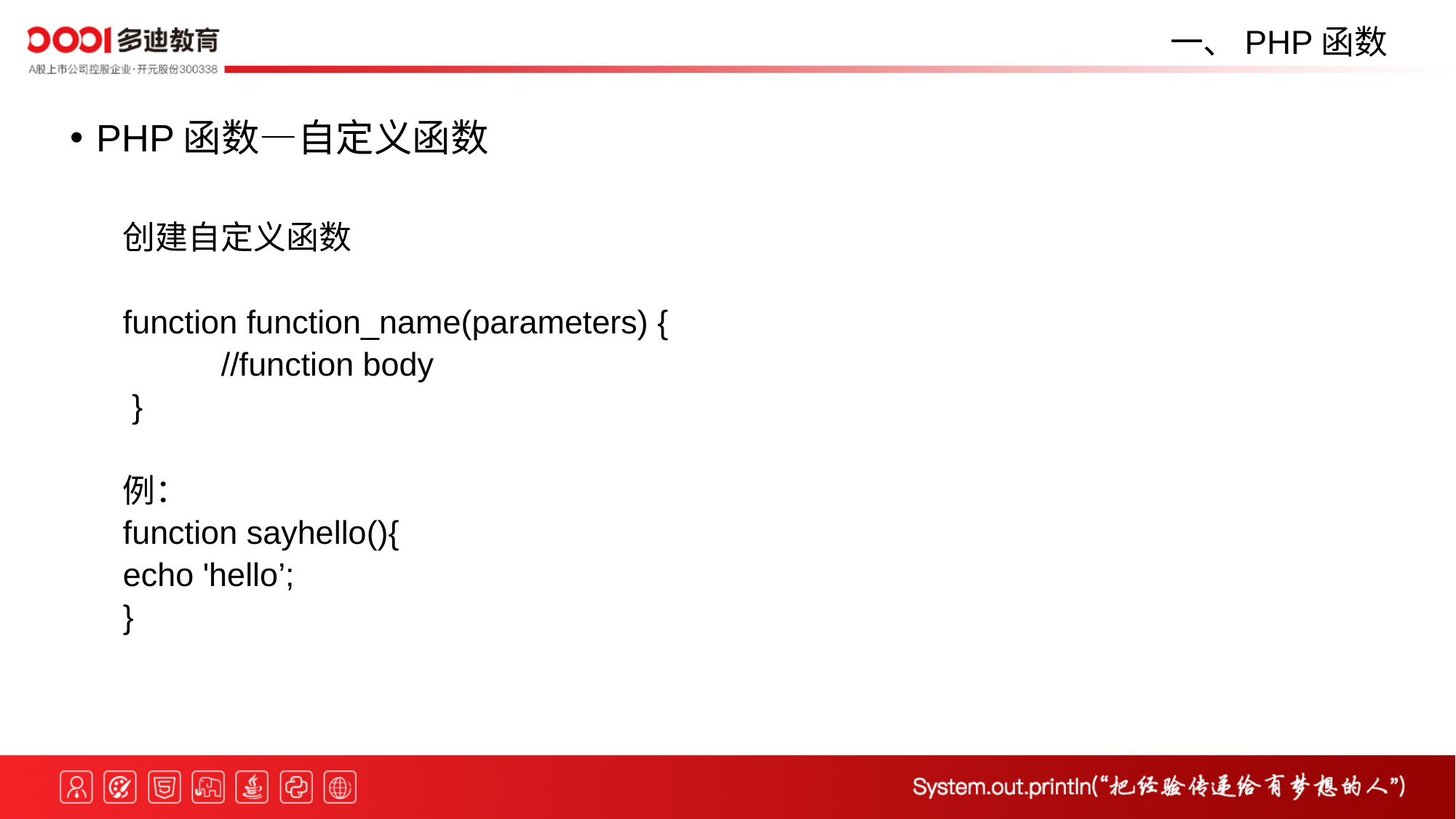

一、PHP函数
PHP函数—自定义函数

创建自定义函数

function function_name(parameters) {
 	//function body
 }

例：
	function sayhello(){
		echo 'hello’;
	}